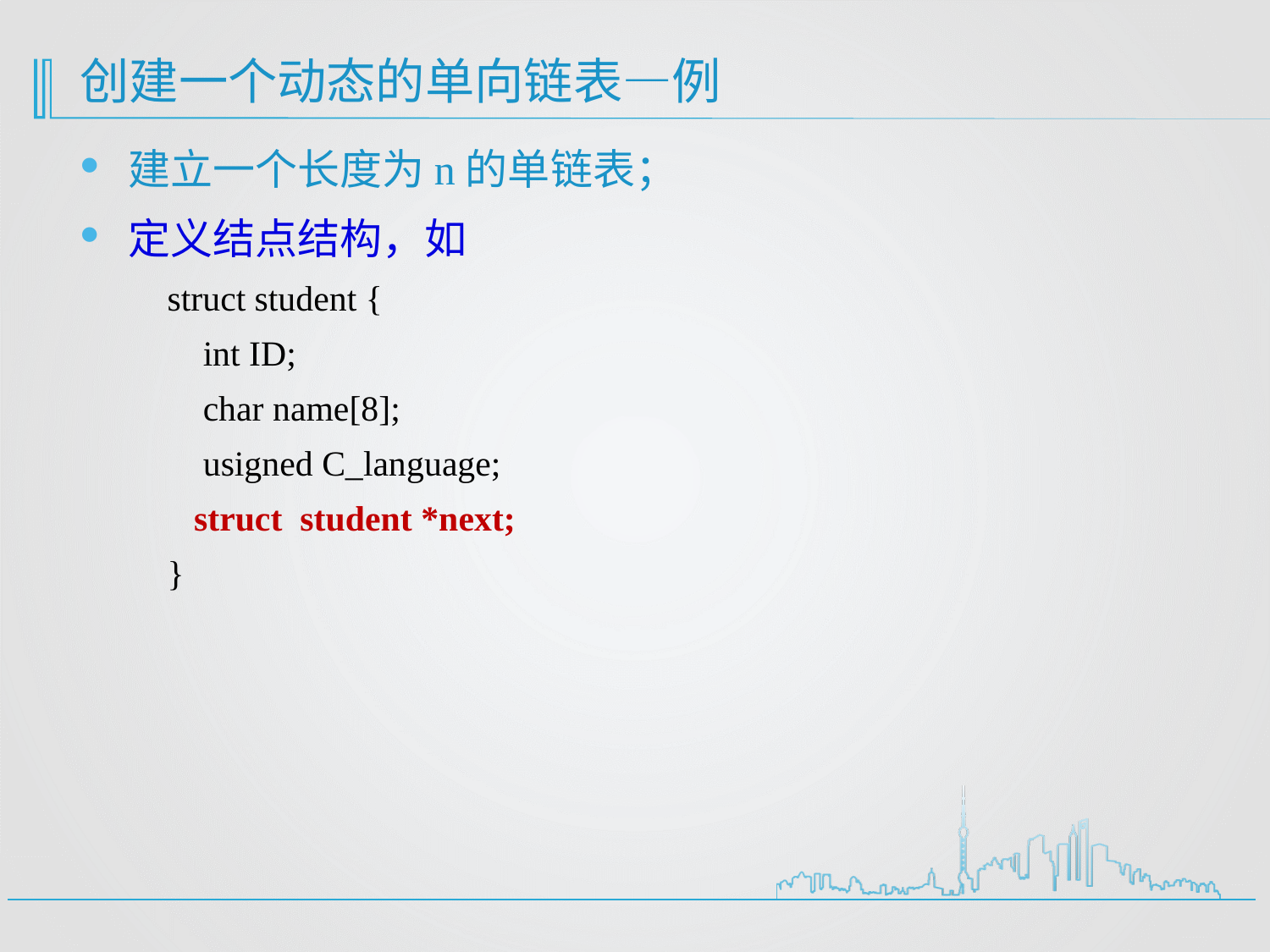

# 创建一个动态的单向链表—例
建立一个长度为n的单链表；
定义结点结构，如
struct student {
    int ID;
    char name[8];
    usigned C_language;
   struct  student *next;
}